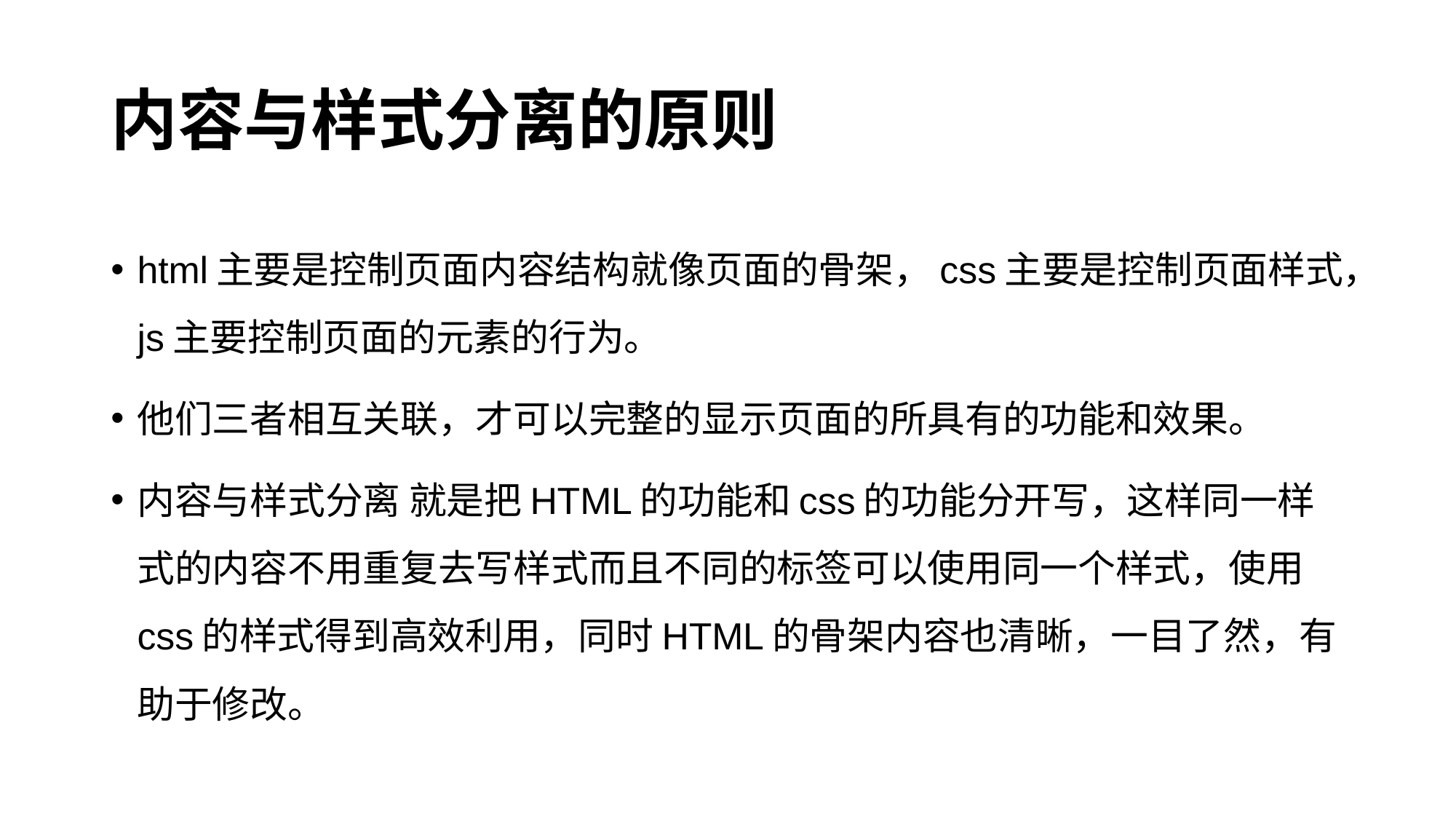

# 内容与样式分离的原则
html主要是控制页面内容结构就像页面的骨架，css主要是控制页面样式，js主要控制页面的元素的行为。
他们三者相互关联，才可以完整的显示页面的所具有的功能和效果。
内容与样式分离 就是把HTML的功能和css的功能分开写，这样同一样式的内容不用重复去写样式而且不同的标签可以使用同一个样式，使用css的样式得到高效利用，同时HTML的骨架内容也清晰，一目了然，有助于修改。